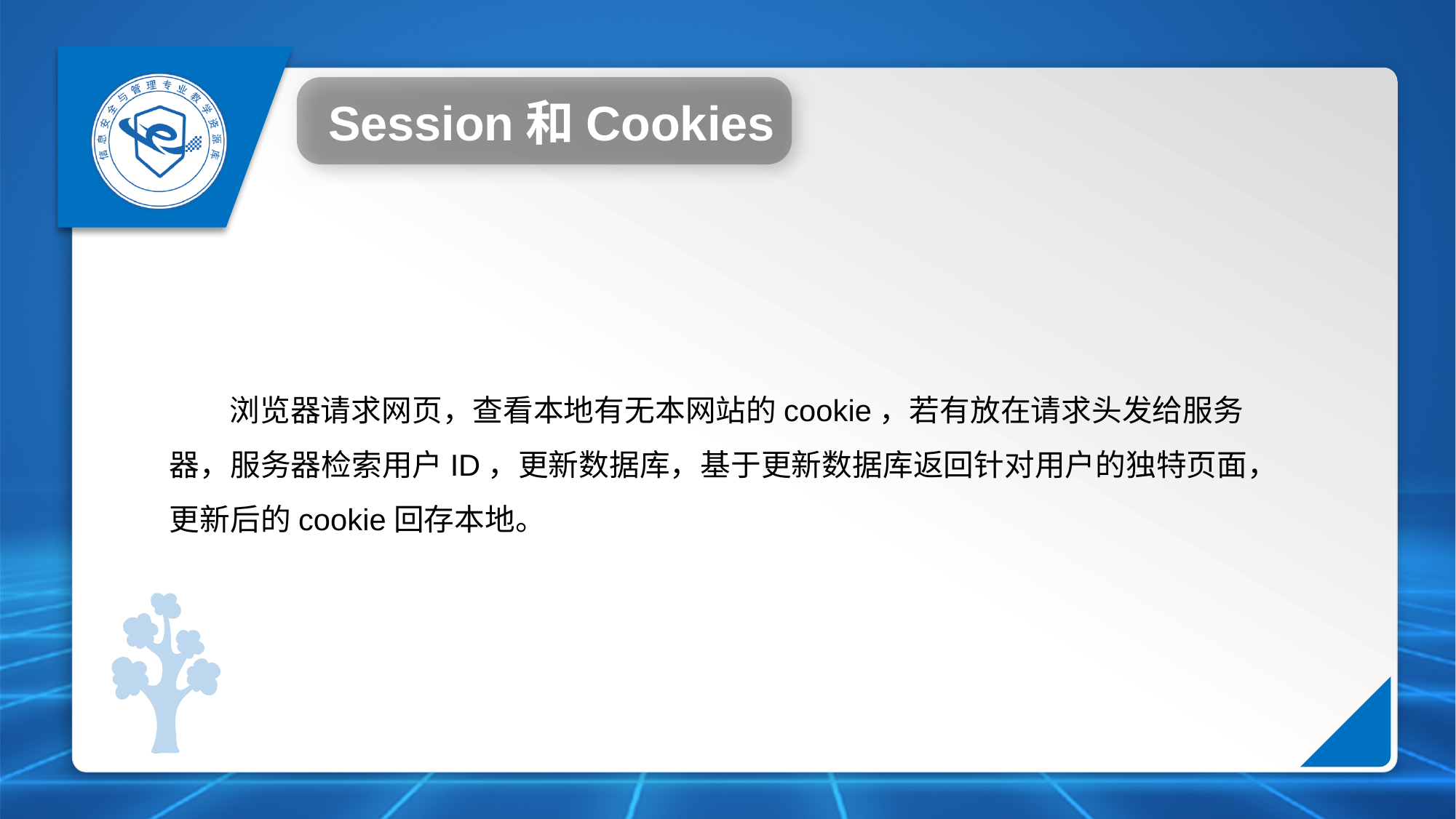

Session和Cookies
浏览器请求网页，查看本地有无本网站的cookie，若有放在请求头发给服务器，服务器检索用户ID，更新数据库，基于更新数据库返回针对用户的独特页面，更新后的cookie回存本地。